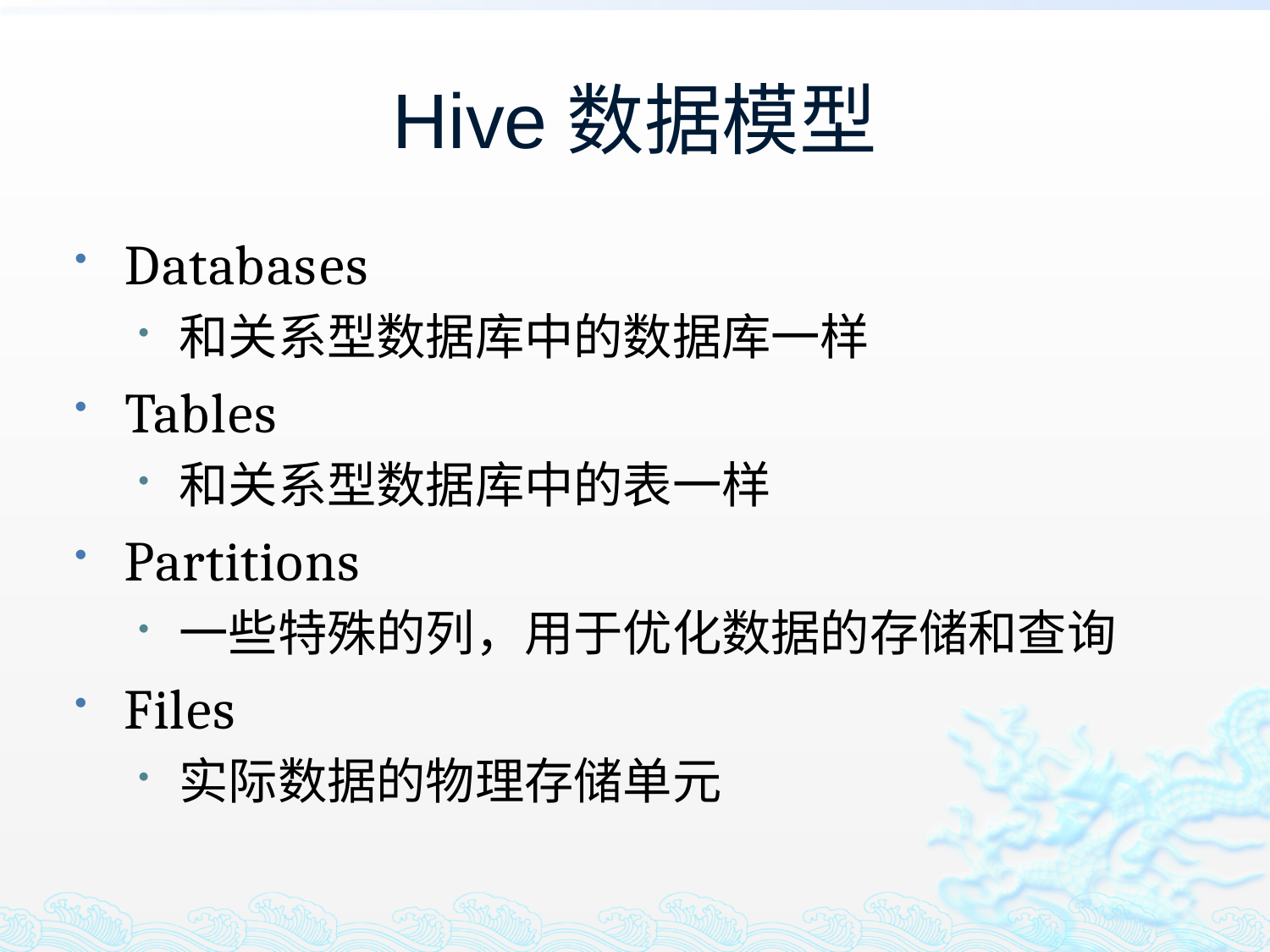

# Hive数据模型
Databases
和关系型数据库中的数据库一样
Tables
和关系型数据库中的表一样
Partitions
一些特殊的列，用于优化数据的存储和查询
Files
实际数据的物理存储单元